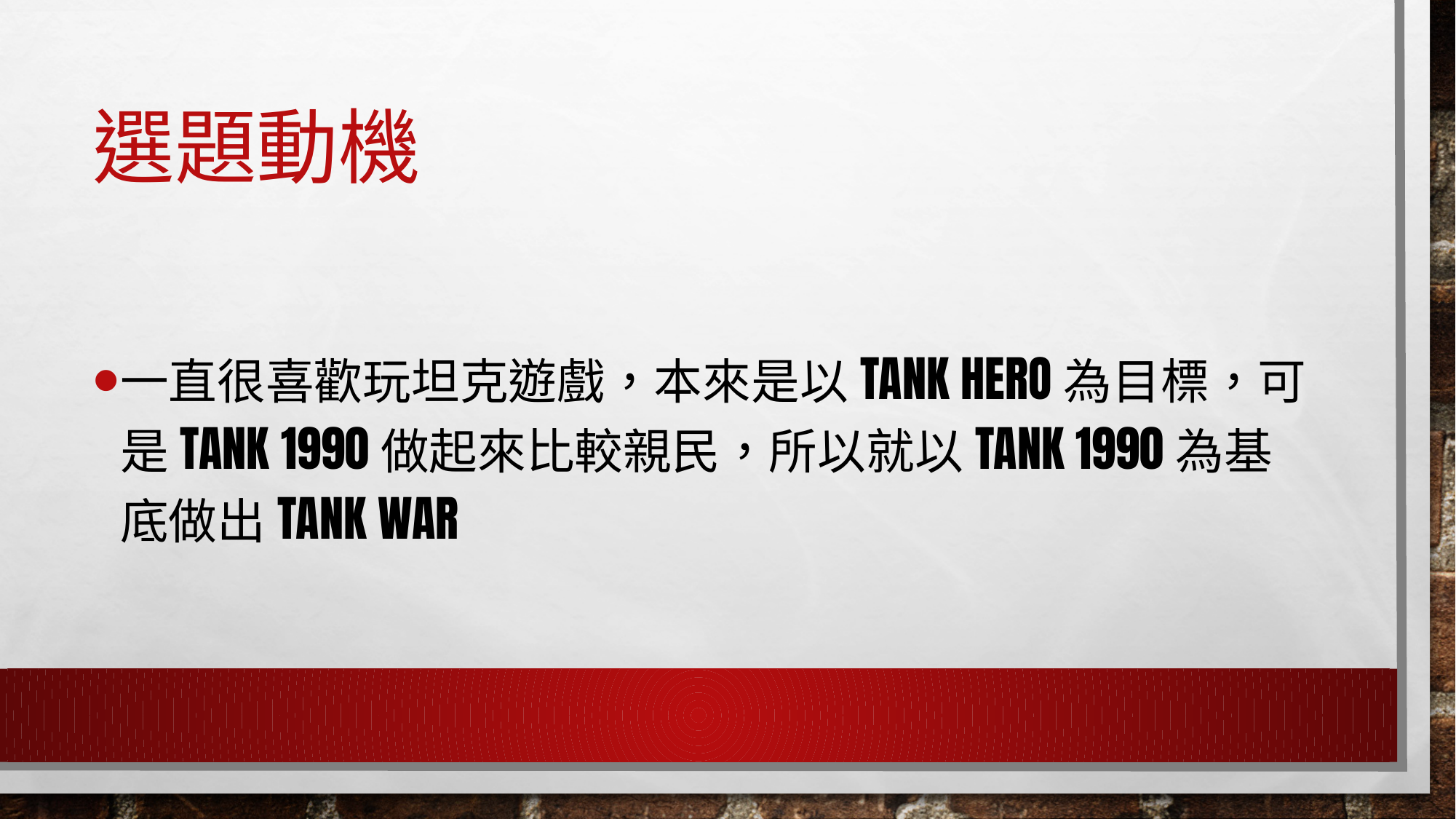

# 選題動機
一直很喜歡玩坦克遊戲，本來是以tank hero為目標，可是tank 1990做起來比較親民，所以就以tank 1990為基底做出tank war